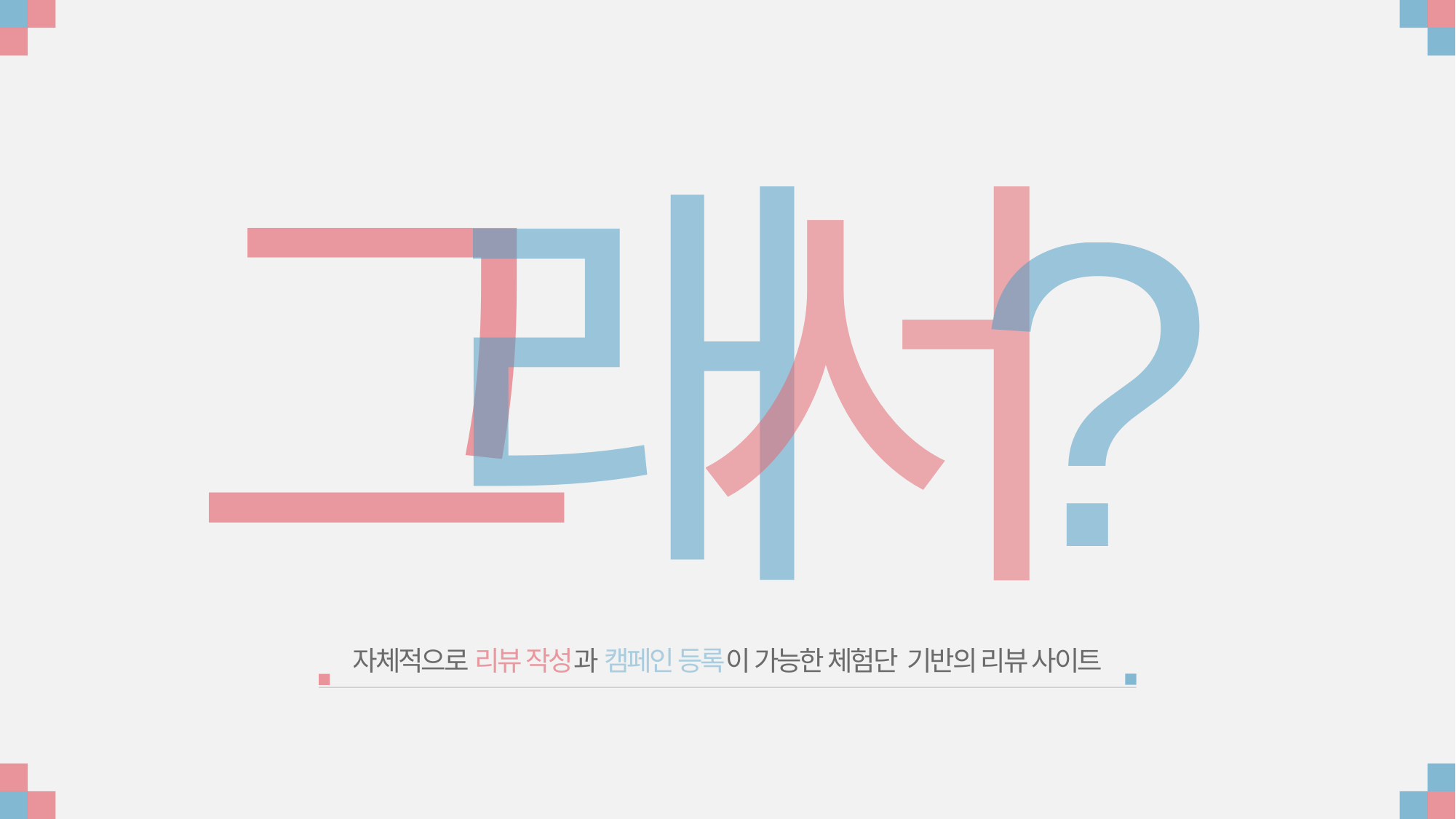

그
래
서
?
자체적으로 리뷰 작성과 캠페인 등록이 가능한 체험단  기반의 리뷰 사이트